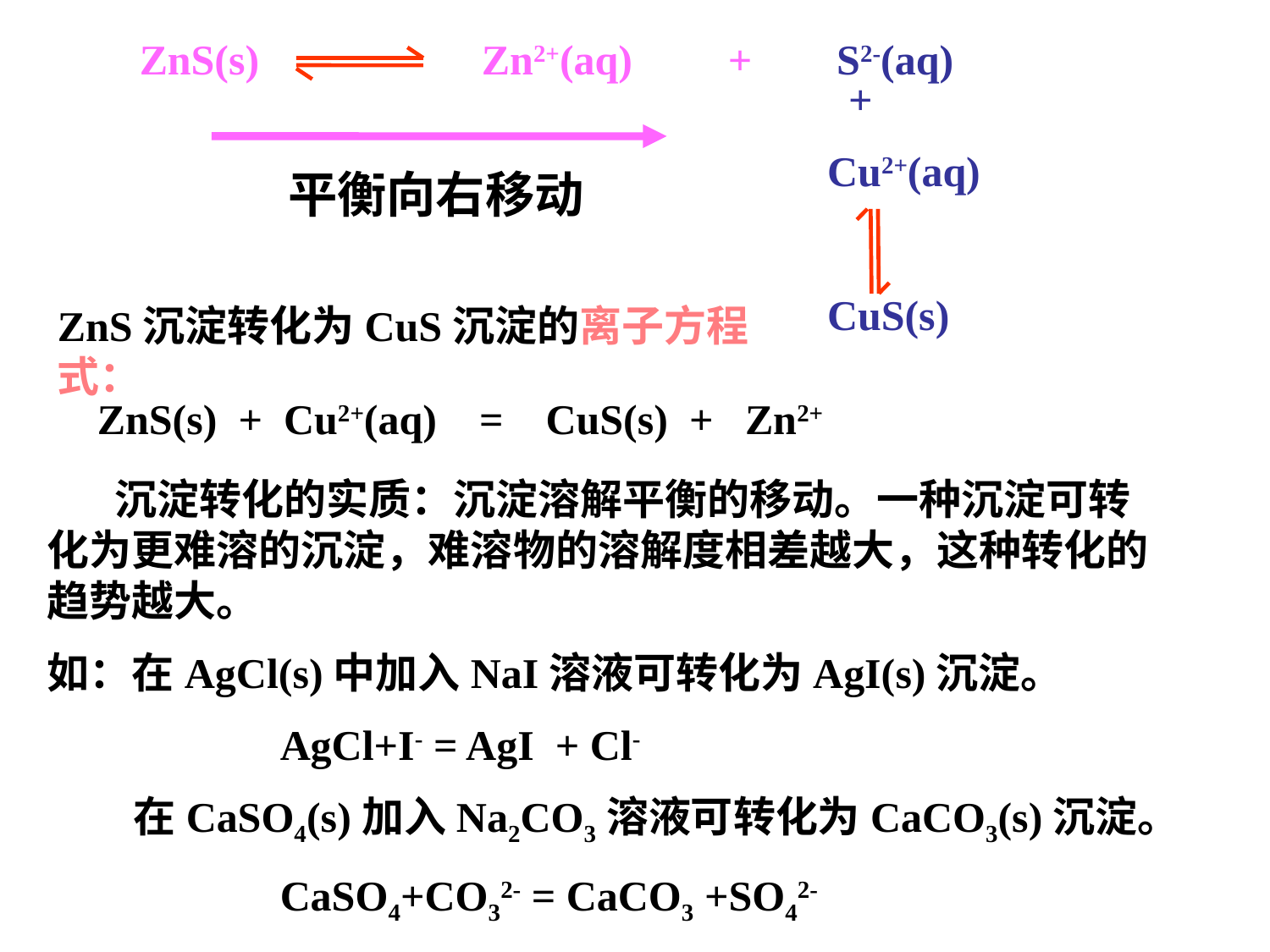

ZnS(s)                     Zn2+(aq)         +        S2-(aq)

  +
Cu2+(aq)

CuS(s)

         平衡向右移动
ZnS沉淀转化为CuS沉淀的离子方程式：
ZnS(s)  +  Cu2+(aq)    =    CuS(s)  +   Zn2+
      沉淀转化的实质：沉淀溶解平衡的移动。一种沉淀可转化为更难溶的沉淀，难溶物的溶解度相差越大，这种转化的趋势越大。
如：在AgCl(s)中加入NaI溶液可转化为AgI(s)沉淀。
                      AgCl+I- = AgI  + Cl-
        在CaSO4(s)加入Na2CO3溶液可转化为CaCO3(s)沉淀。
                      CaSO4+CO32- = CaCO3 +SO42-